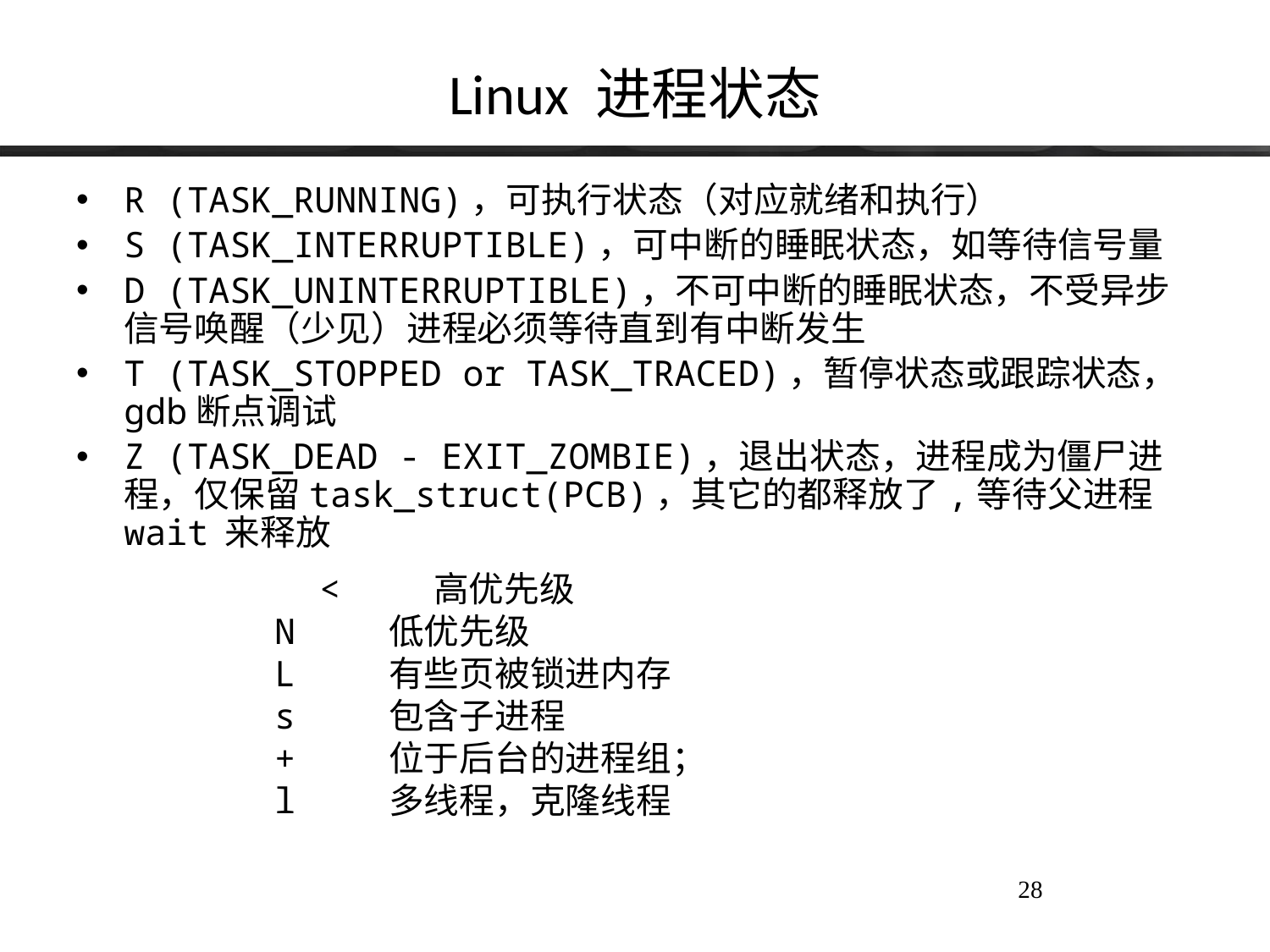

# Linux 进程状态
R (TASK_RUNNING)，可执行状态（对应就绪和执行）
S (TASK_INTERRUPTIBLE)，可中断的睡眠状态，如等待信号量
D (TASK_UNINTERRUPTIBLE)，不可中断的睡眠状态，不受异步信号唤醒（少见）进程必须等待直到有中断发生
T (TASK_STOPPED or TASK_TRACED)，暂停状态或跟踪状态，gdb断点调试
Z (TASK_DEAD - EXIT_ZOMBIE)，退出状态，进程成为僵尸进程，仅保留task_struct(PCB)，其它的都释放了,等待父进程wait 来释放
    <    高优先级
    N    低优先级
    L    有些页被锁进内存
    s    包含子进程
    +    位于后台的进程组；
    l    多线程，克隆线程
28